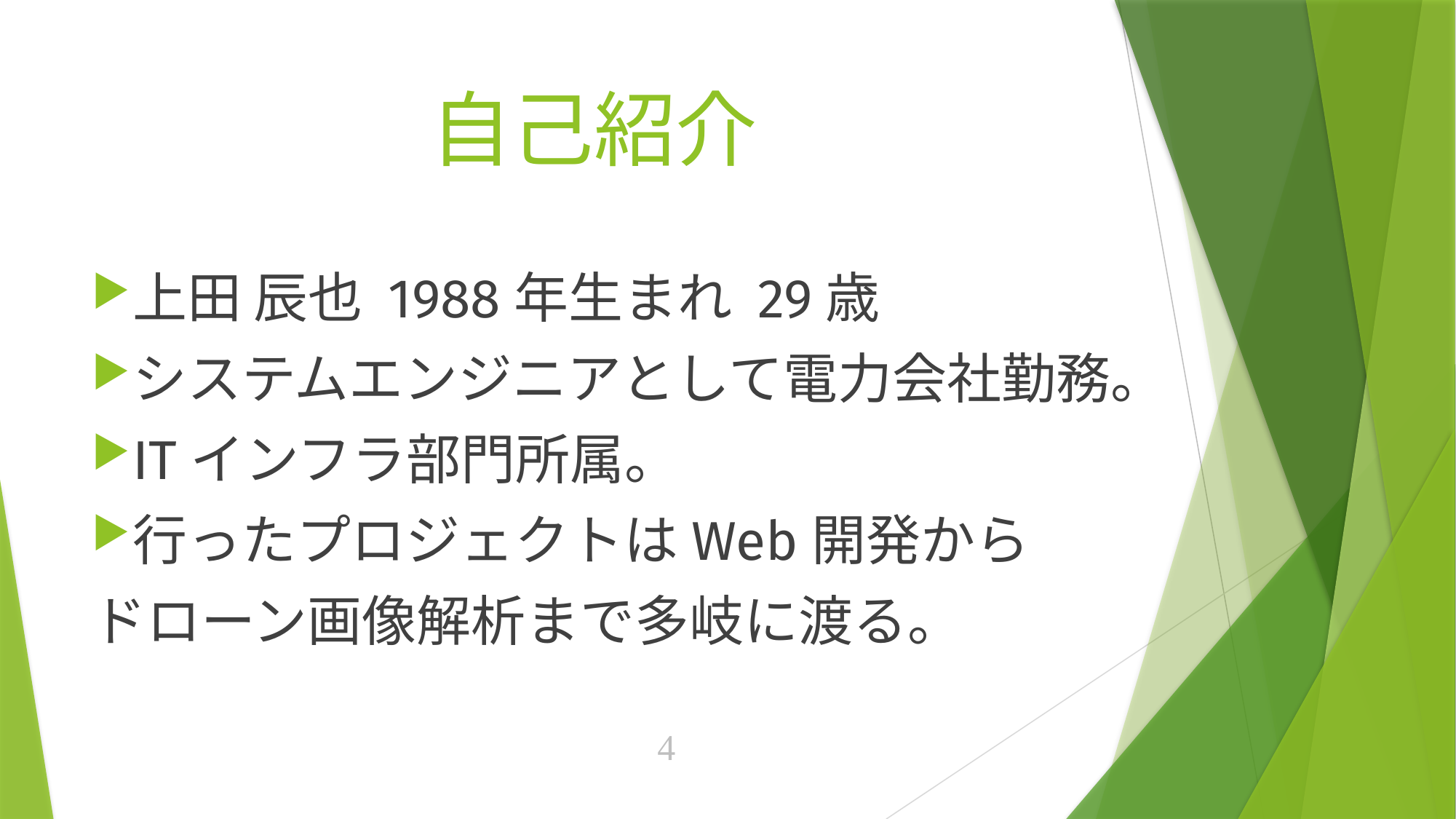

# 自己紹介
上田 辰也 1988年生まれ 29歳
システムエンジニアとして電力会社勤務。
ITインフラ部門所属。
行ったプロジェクトはWeb開発から
ドローン画像解析まで多岐に渡る。

4